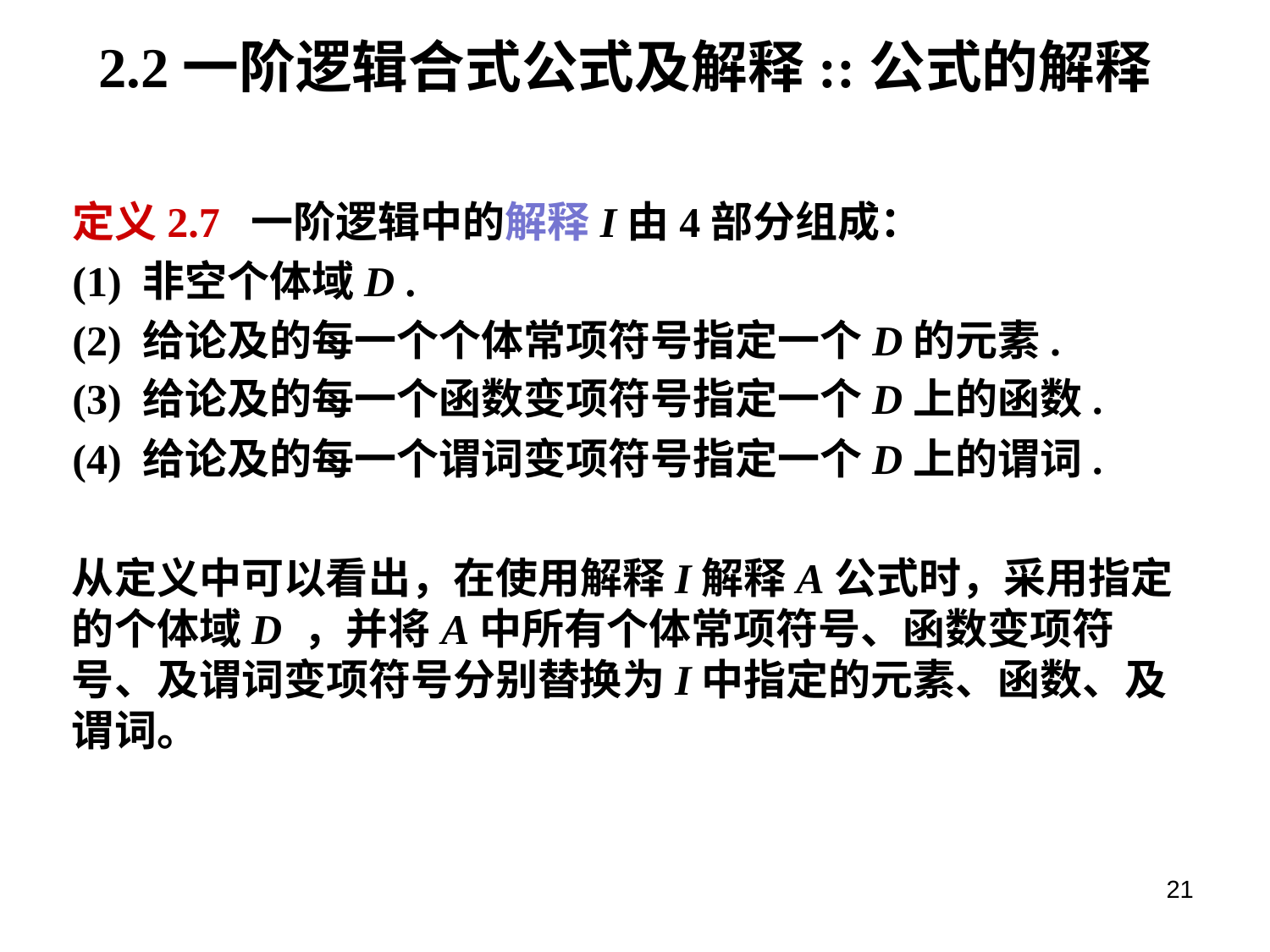

# 2.2一阶逻辑合式公式及解释::公式的解释
定义2.7  一阶逻辑中的解释I由4部分组成：
(1) 非空个体域D .
(2) 给论及的每一个个体常项符号指定一个D的元素.
(3) 给论及的每一个函数变项符号指定一个D上的函数.
(4) 给论及的每一个谓词变项符号指定一个D上的谓词.
从定义中可以看出，在使用解释I解释A公式时，采用指定的个体域D ，并将A中所有个体常项符号、函数变项符号、及谓词变项符号分别替换为I中指定的元素、函数、及谓词。
21